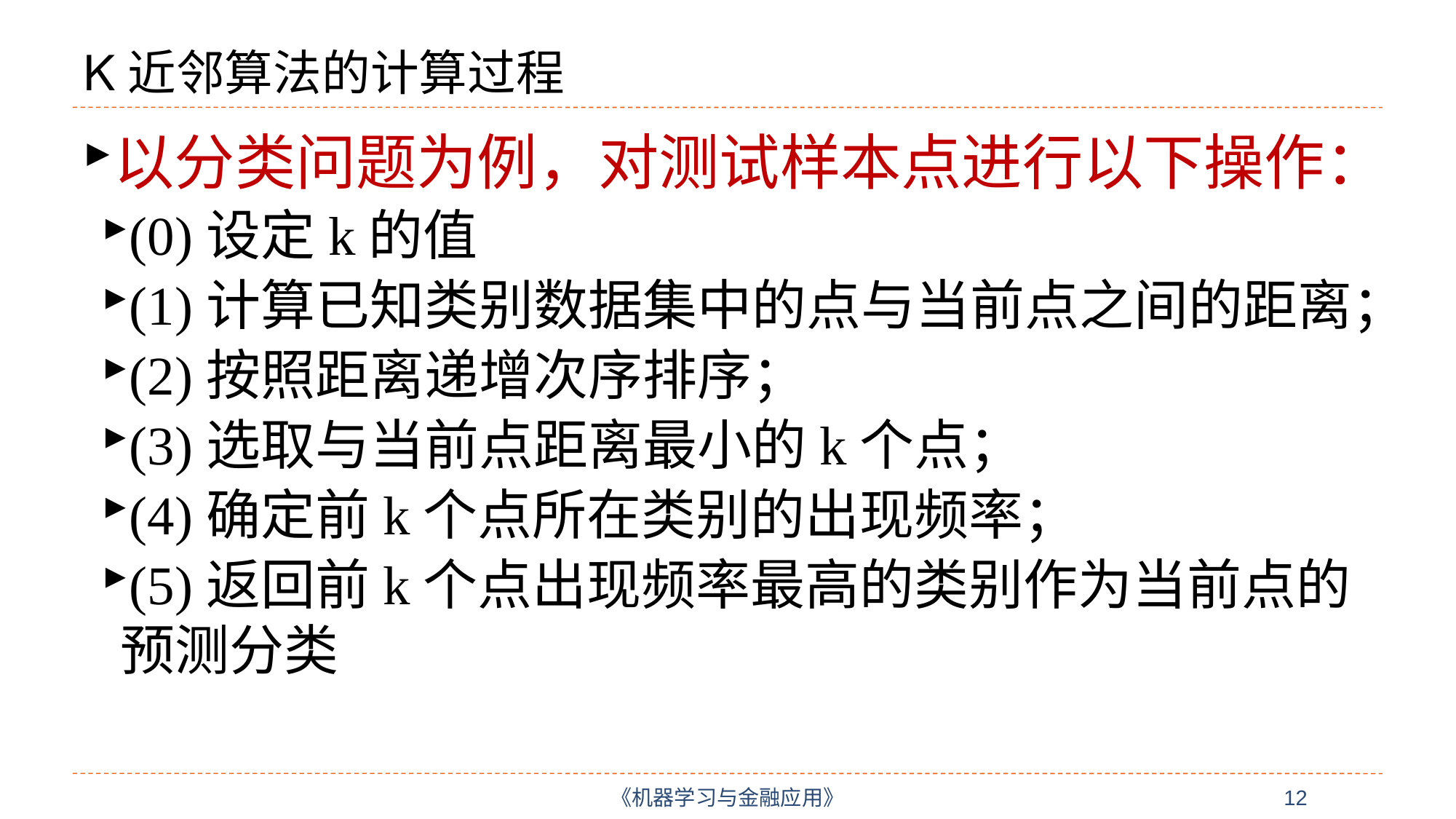

# K近邻算法的计算过程
以分类问题为例，对测试样本点进行以下操作：
(0)设定k的值
(1)计算已知类别数据集中的点与当前点之间的距离；
(2)按照距离递增次序排序；
(3)选取与当前点距离最小的k个点；
(4)确定前k个点所在类别的出现频率；
(5)返回前k个点出现频率最高的类别作为当前点的预测分类